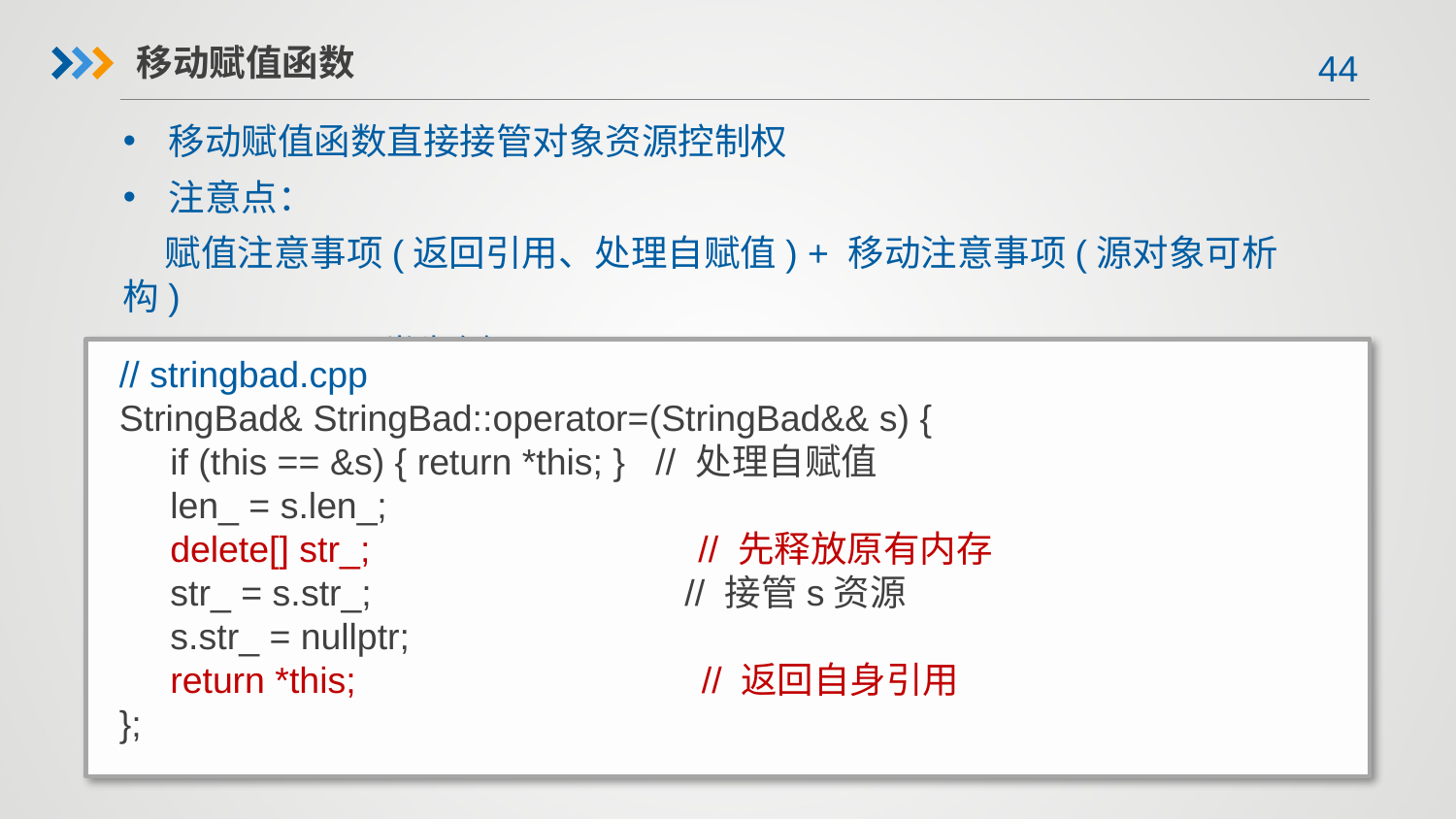

移动赋值函数
移动赋值函数直接接管对象资源控制权
注意点：
    赋值注意事项(返回引用、处理自赋值) + 移动注意事项(源对象可析构)
以StringBad类为例：

// stringbad.cpp
StringBad& StringBad::operator=(StringBad&& s) {
     if (this == &s) { return *this; }   // 处理自赋值
     len_ = s.len_;
     delete[] str_;		              // 先释放原有内存
     str_ = s.str_;	                           // 接管s资源
     s.str_ = nullptr;
     return *this;			// 返回自身引用
};